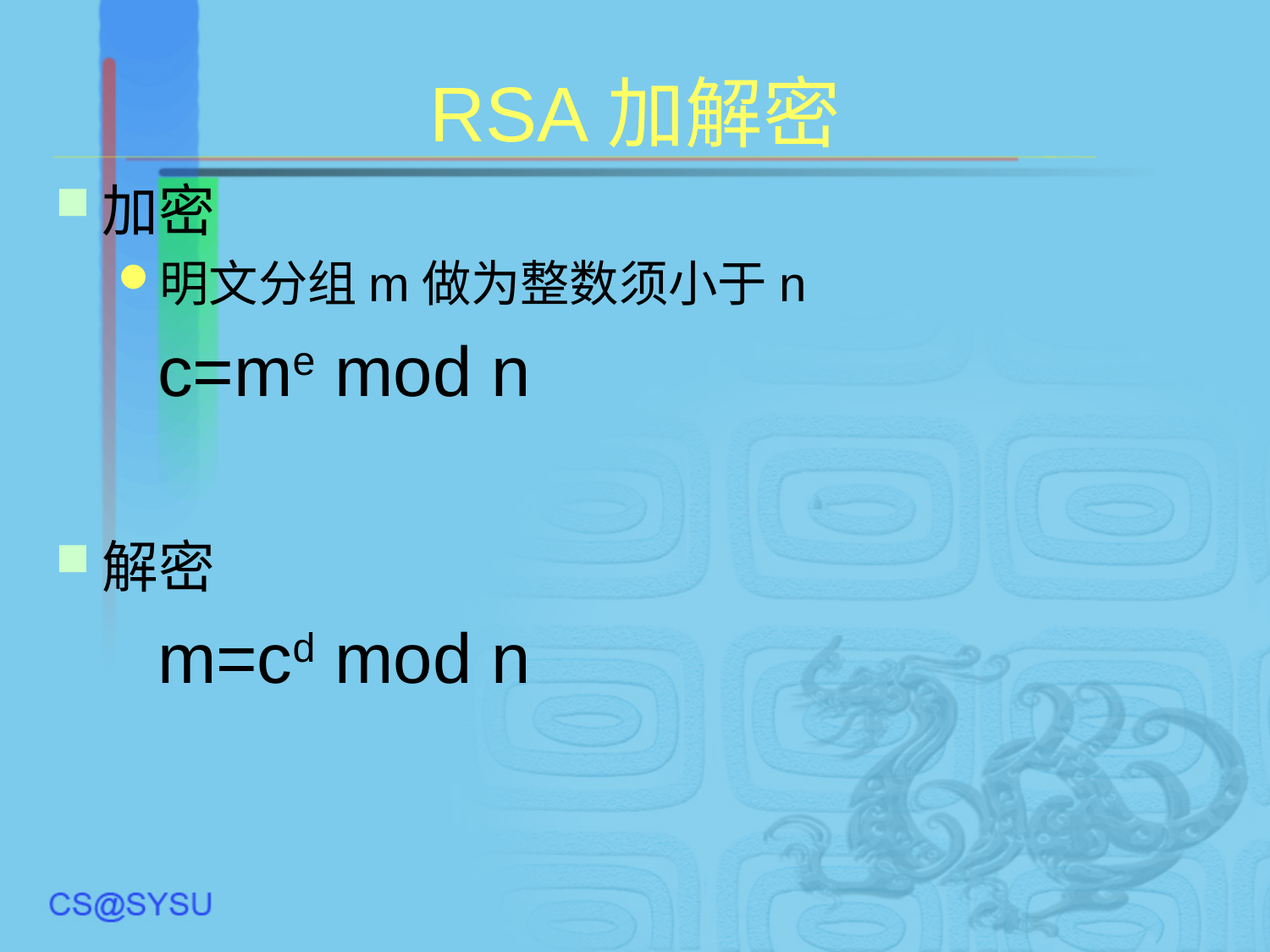

# RSA加解密
加密
明文分组m做为整数须小于n
	c=me mod n

解密
	m=cd mod n